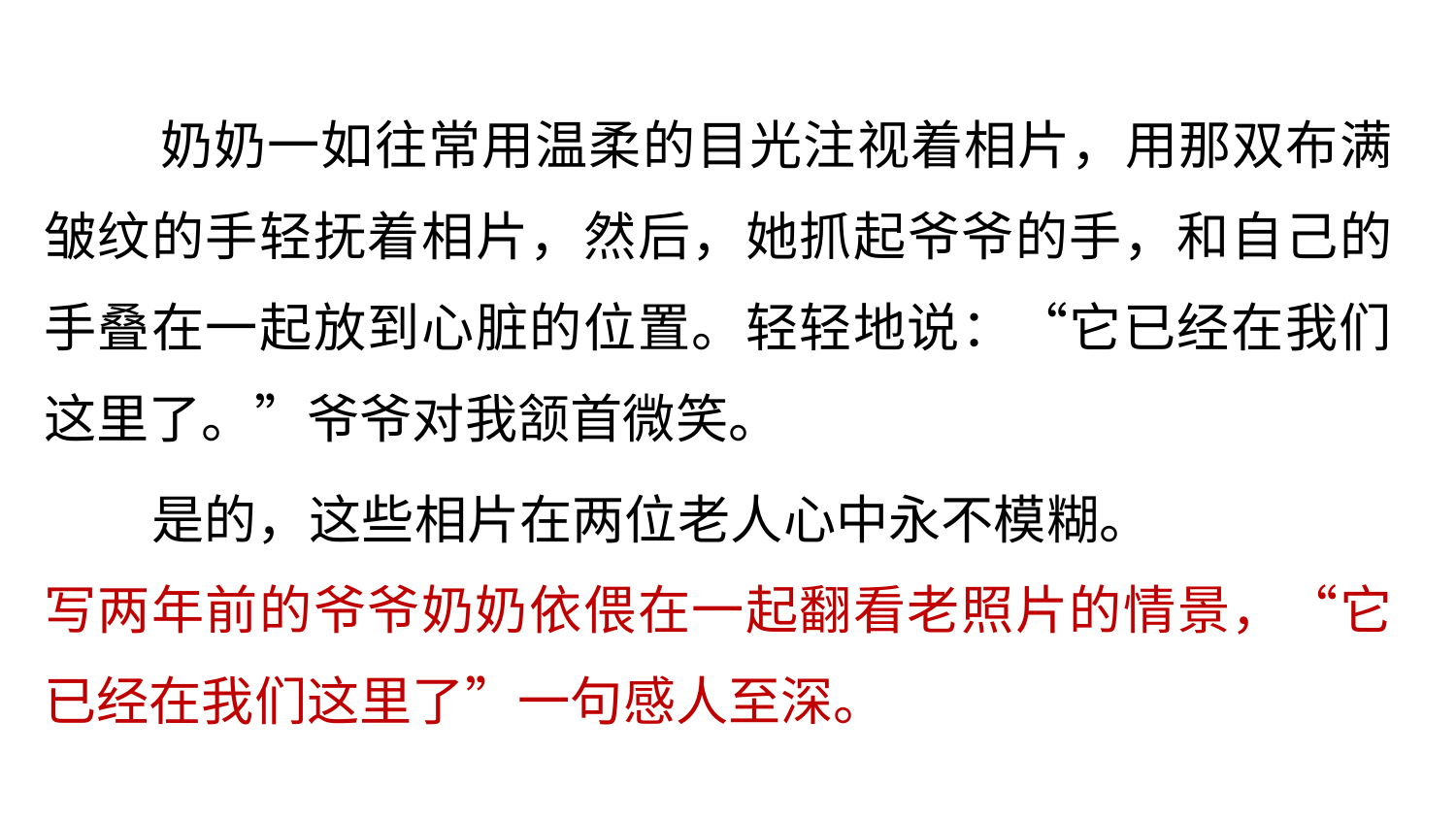

奶奶一如往常用温柔的目光注视着相片，用那双布满皱纹的手轻抚着相片，然后，她抓起爷爷的手，和自己的手叠在一起放到心脏的位置。轻轻地说：“它已经在我们这里了。”爷爷对我颔首微笑。
        是的，这些相片在两位老人心中永不模糊。
写两年前的爷爷奶奶依偎在一起翻看老照片的情景，“它已经在我们这里了”一句感人至深。